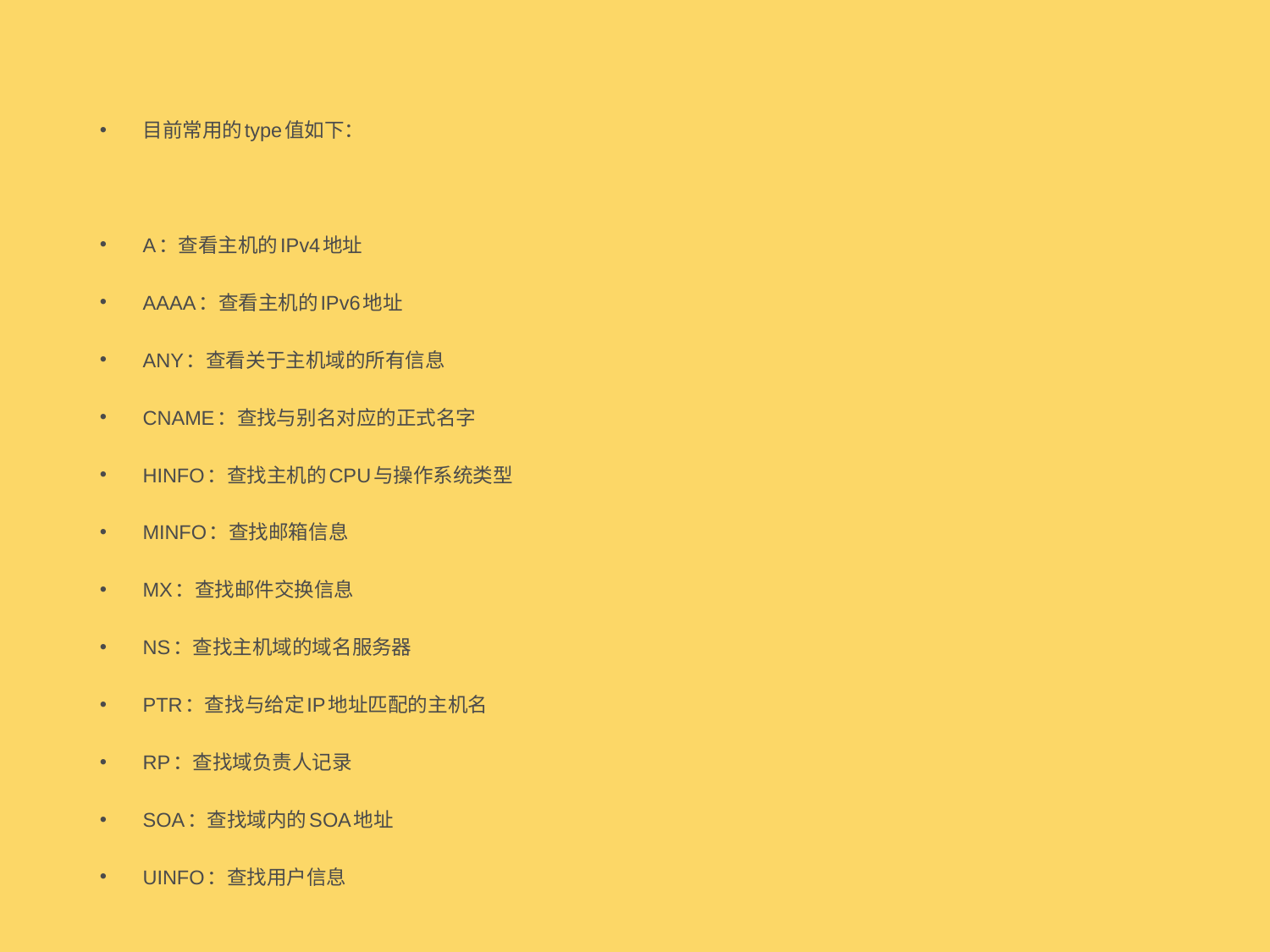

目前常用的type值如下：

A：查看主机的IPv4地址
AAAA：查看主机的IPv6地址
ANY：查看关于主机域的所有信息
CNAME：查找与别名对应的正式名字
HINFO：查找主机的CPU与操作系统类型
MINFO：查找邮箱信息
MX：查找邮件交换信息
NS：查找主机域的域名服务器
PTR：查找与给定IP地址匹配的主机名
RP：查找域负责人记录
SOA：查找域内的SOA地址
UINFO：查找用户信息